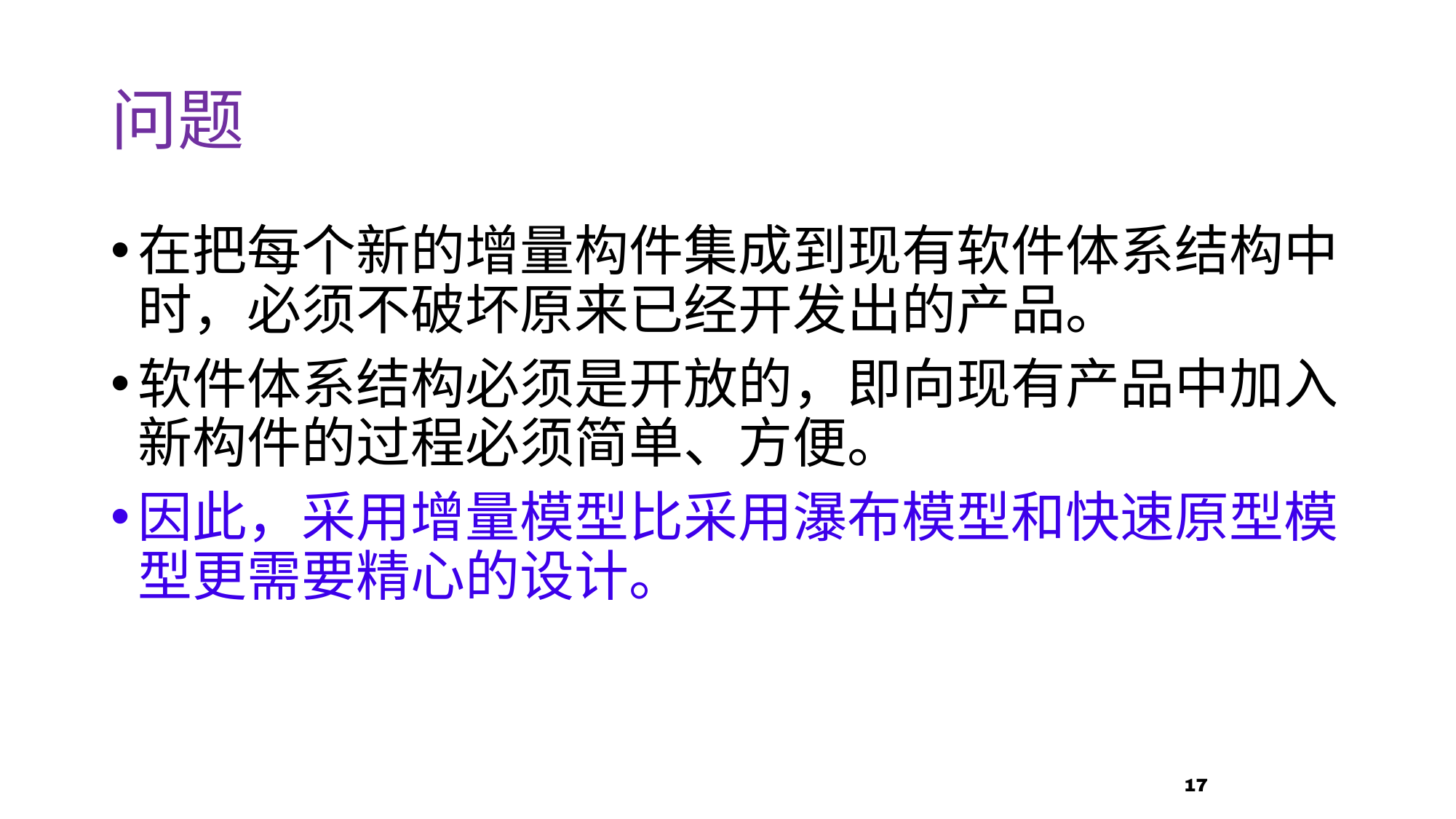

问题
在把每个新的增量构件集成到现有软件体系结构中时，必须不破坏原来已经开发出的产品。
软件体系结构必须是开放的，即向现有产品中加入新构件的过程必须简单、方便。
因此，采用增量模型比采用瀑布模型和快速原型模型更需要精心的设计。
17